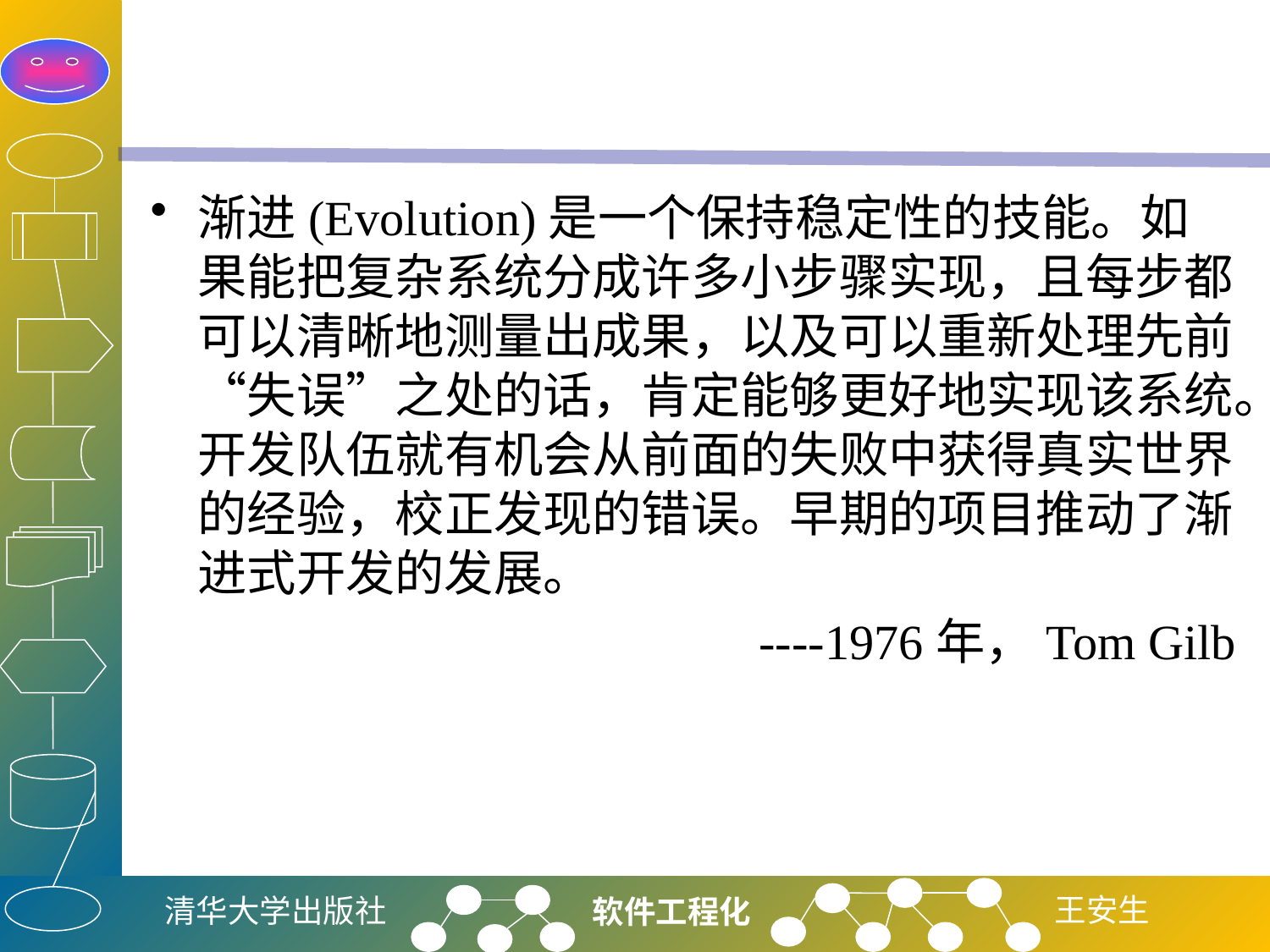

#
渐进(Evolution)是一个保持稳定性的技能。如果能把复杂系统分成许多小步骤实现，且每步都可以清晰地测量出成果，以及可以重新处理先前“失误”之处的话，肯定能够更好地实现该系统。开发队伍就有机会从前面的失败中获得真实世界的经验，校正发现的错误。早期的项目推动了渐进式开发的发展。
----1976年，Tom Gilb